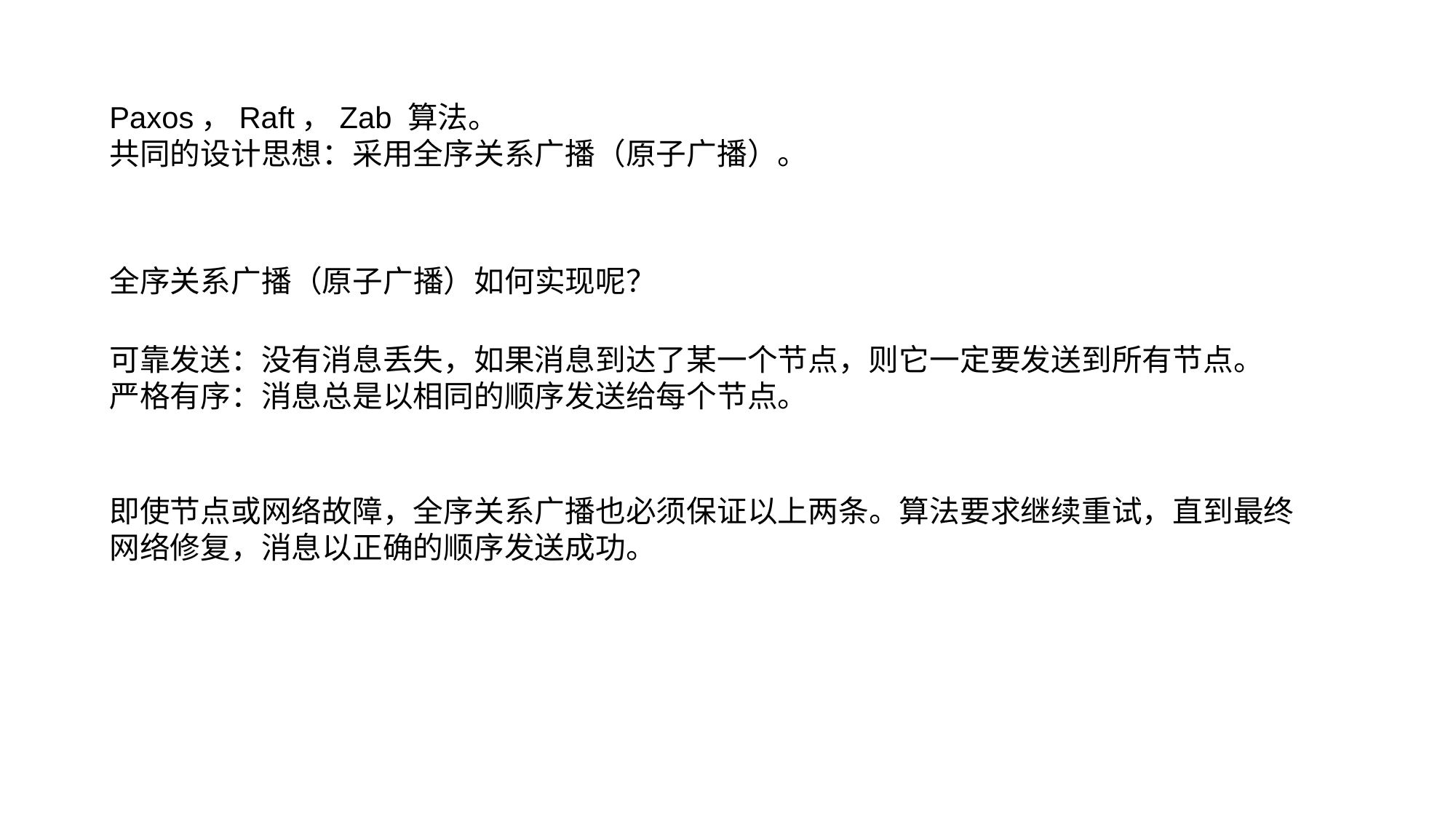

Paxos，Raft，Zab 算法。
共同的设计思想：采用全序关系广播（原子广播）。
全序关系广播（原子广播）如何实现呢？
可靠发送：没有消息丢失，如果消息到达了某一个节点，则它一定要发送到所有节点。
严格有序：消息总是以相同的顺序发送给每个节点。
即使节点或网络故障，全序关系广播也必须保证以上两条。算法要求继续重试，直到最终网络修复，消息以正确的顺序发送成功。